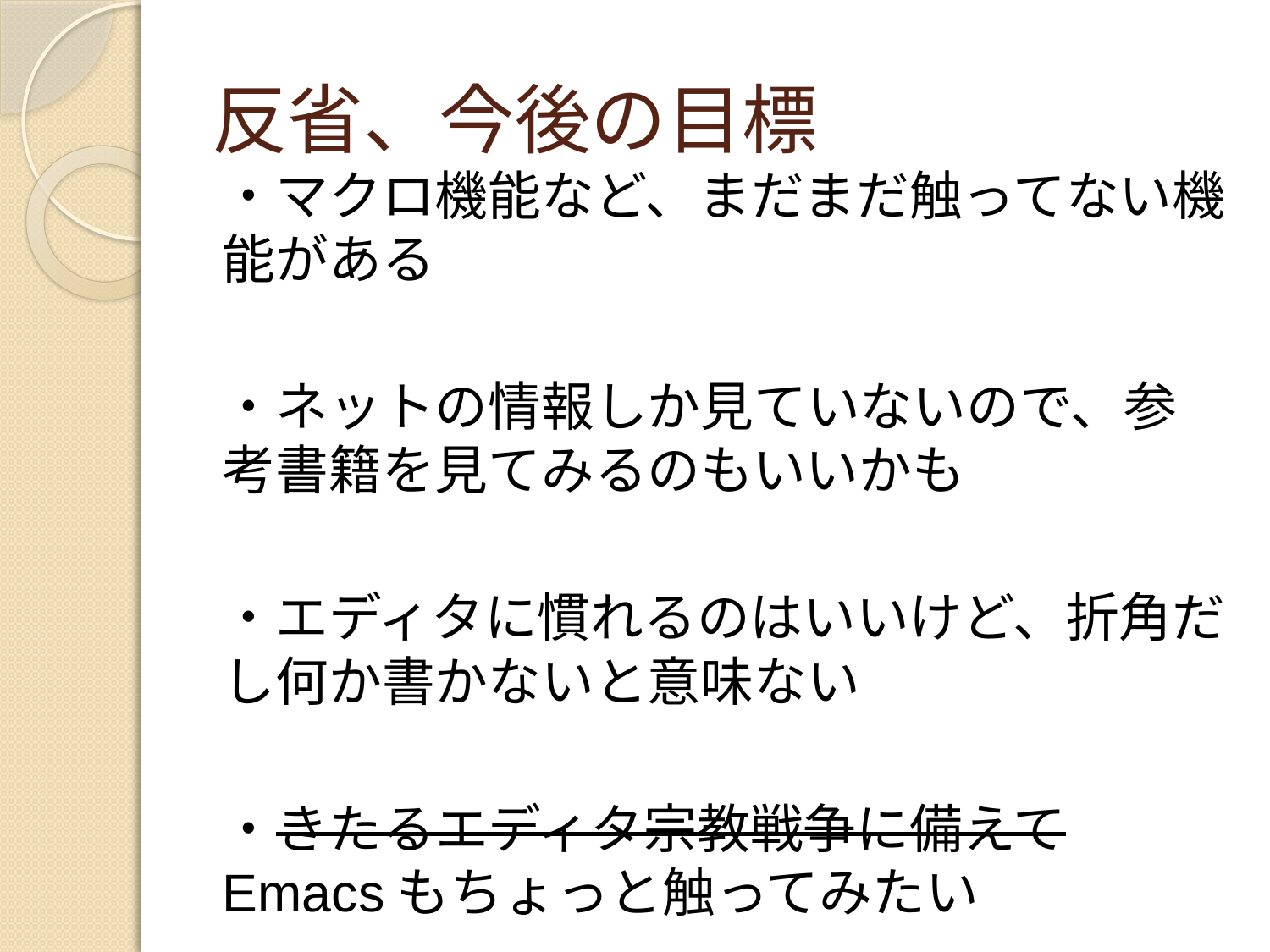

# 反省、今後の目標
・マクロ機能など、まだまだ触ってない機能がある

・ネットの情報しか見ていないので、参考書籍を見てみるのもいいかも

・エディタに慣れるのはいいけど、折角だし何か書かないと意味ない

・きたるエディタ宗教戦争に備えてEmacsもちょっと触ってみたい